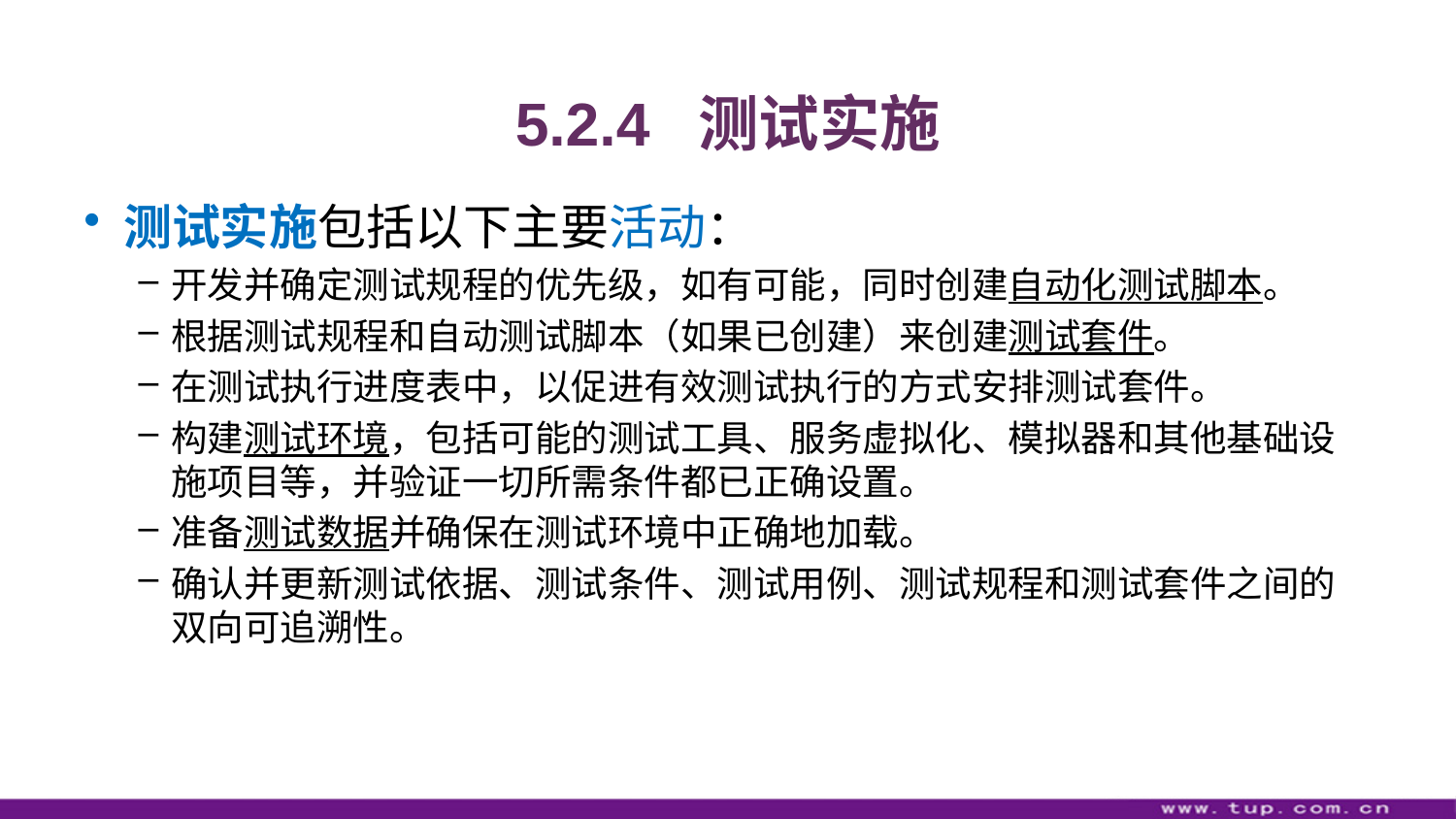

# 5.2.4  测试实施
测试实施包括以下主要活动：
开发并确定测试规程的优先级，如有可能，同时创建自动化测试脚本。
根据测试规程和自动测试脚本（如果已创建）来创建测试套件。
在测试执行进度表中，以促进有效测试执行的方式安排测试套件。
构建测试环境，包括可能的测试工具、服务虚拟化、模拟器和其他基础设施项目等，并验证一切所需条件都已正确设置。
准备测试数据并确保在测试环境中正确地加载。
确认并更新测试依据、测试条件、测试用例、测试规程和测试套件之间的双向可追溯性。